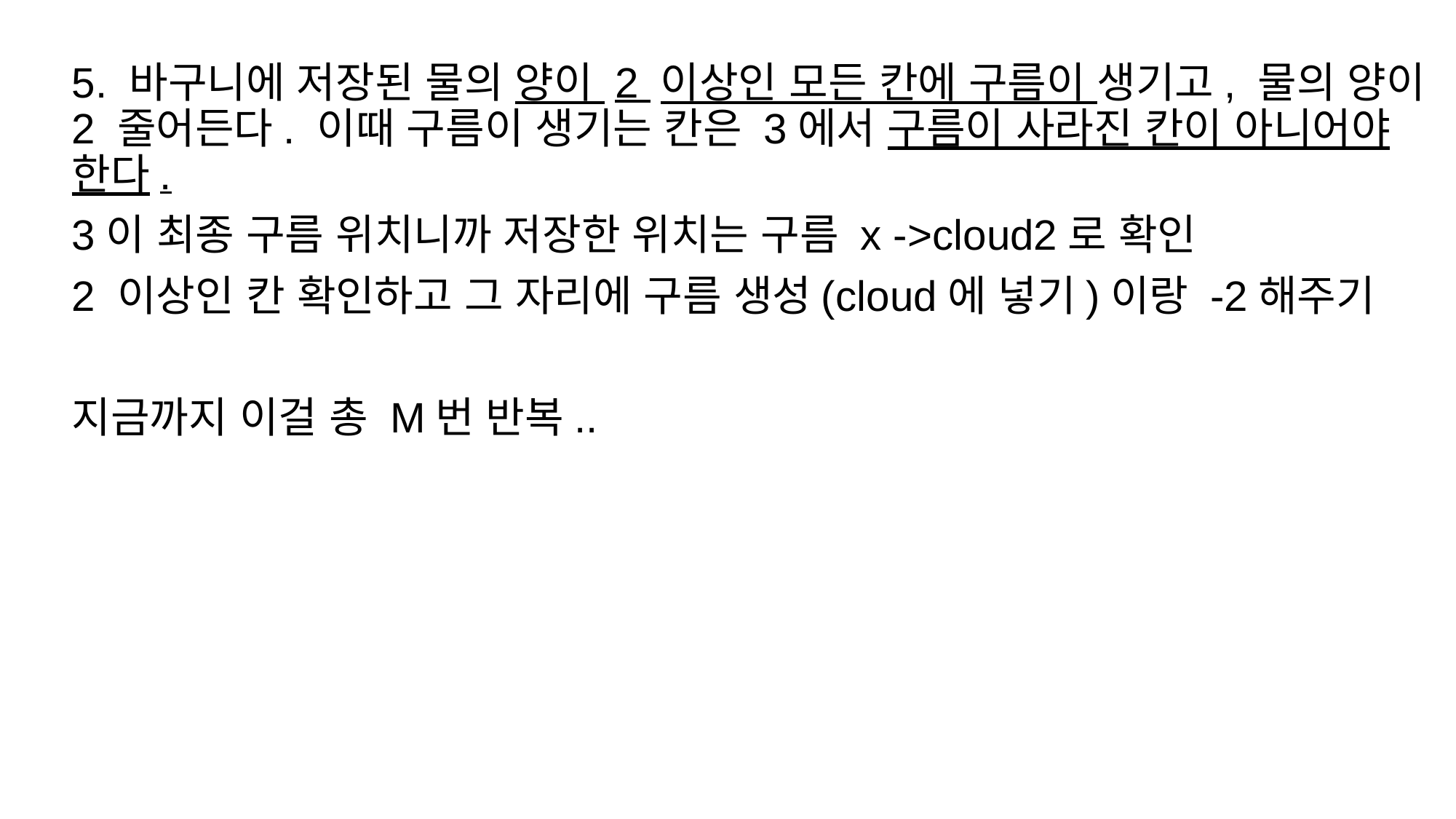

5. 바구니에 저장된 물의 양이 2 이상인 모든 칸에 구름이 생기고, 물의 양이 2 줄어든다. 이때 구름이 생기는 칸은 3에서 구름이 사라진 칸이 아니어야 한다.
3이 최종 구름 위치니까 저장한 위치는 구름 x ->cloud2로 확인
2 이상인 칸 확인하고 그 자리에 구름 생성(cloud에 넣기)이랑 -2해주기

지금까지 이걸 총 M번 반복..